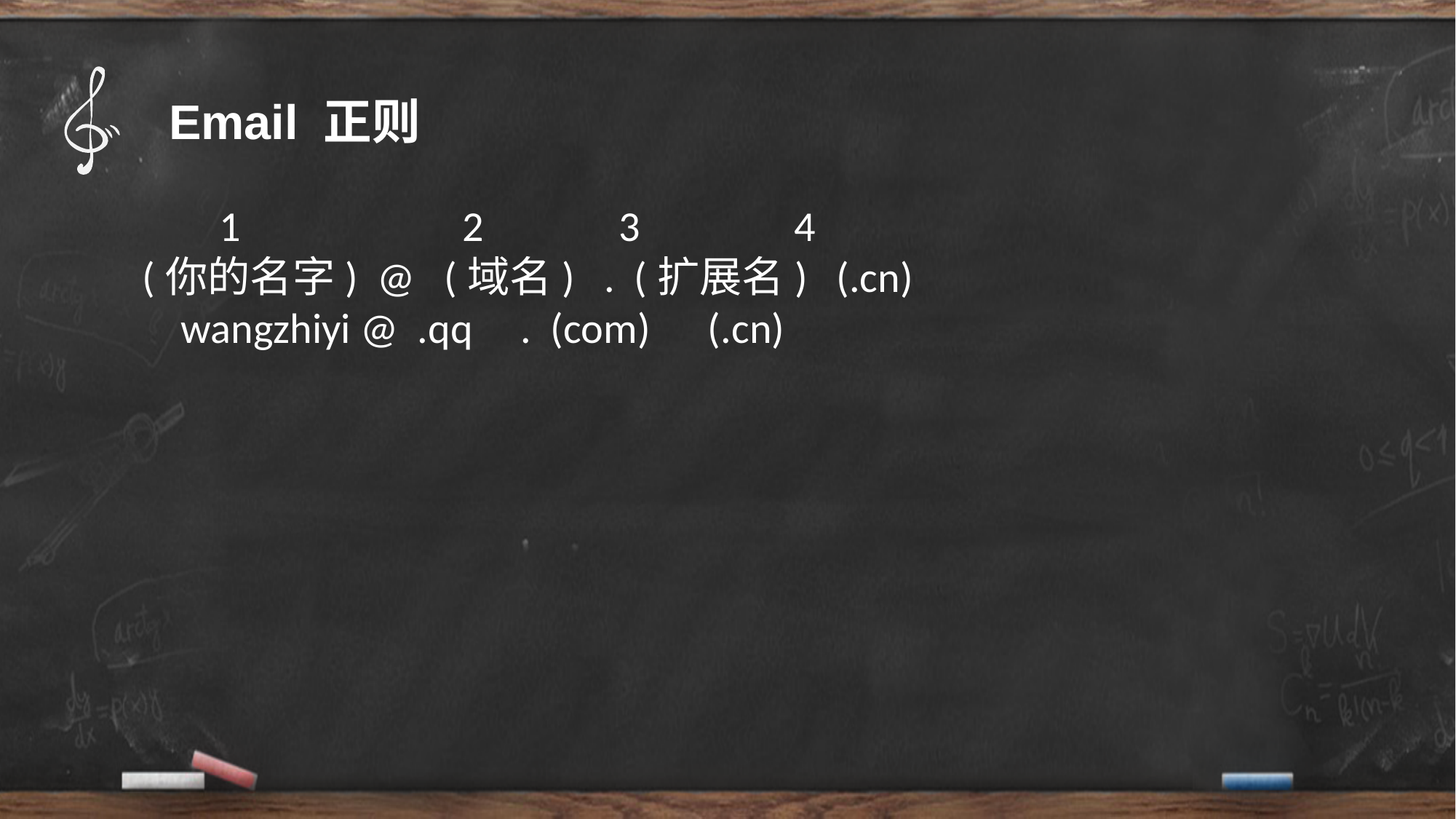

Email 正则
         1                       2              3                4
 (你的名字)  @   (域名)   .  (扩展名)   (.cn)
     wangzhiyi @  .qq     .  (com)      (.cn)